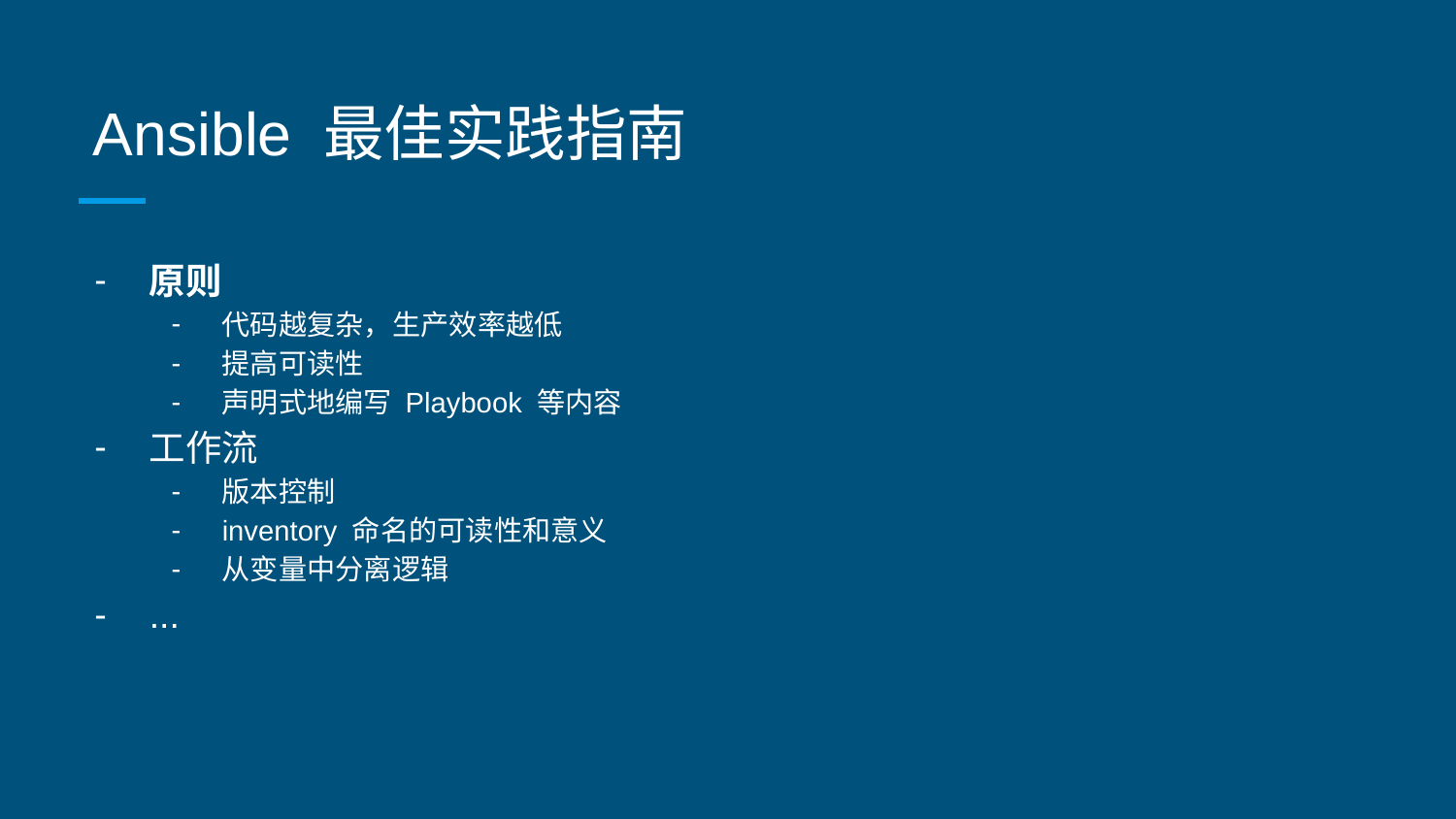

# Ansible 最佳实践指南
原则
代码越复杂，生产效率越低
提高可读性
声明式地编写 Playbook 等内容
工作流
版本控制
inventory 命名的可读性和意义
从变量中分离逻辑
...